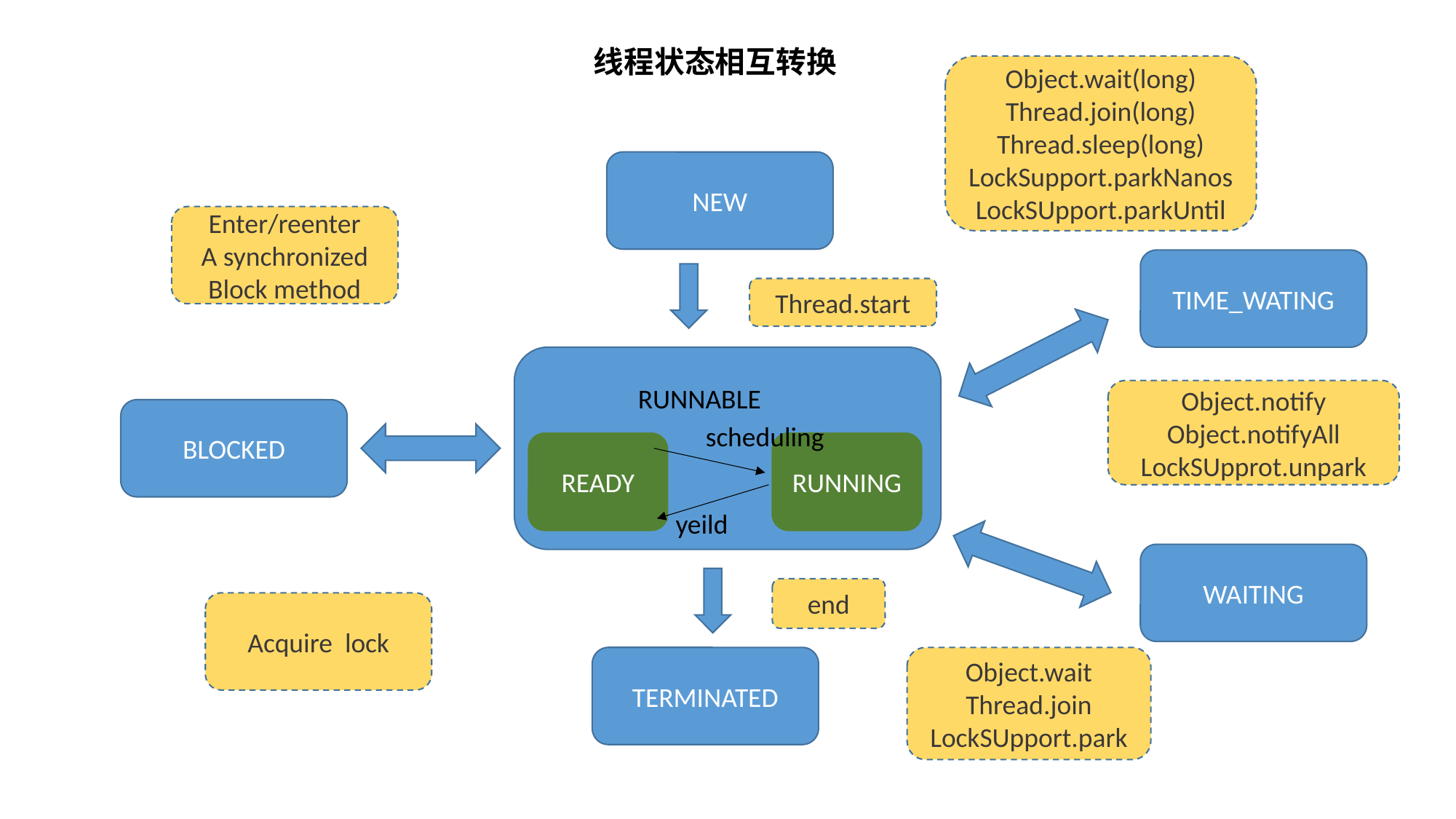

线程状态相互转换
Object.wait(long)
Thread.join(long)
Thread.sleep(long)
LockSupport.parkNanos
LockSUpport.parkUntil
NEW
Enter/reenter
A synchronized
Block method
TIME_WATING

Thread.start

RUNNABLE
Object.notify
Object.notifyAll
LockSUpprot.unpark
BLOCKED
scheduling

READY
RUNNING
yeild

WAITING

end
Acquire  lock
TERMINATED
Object.wait
Thread.join
LockSUpport.park